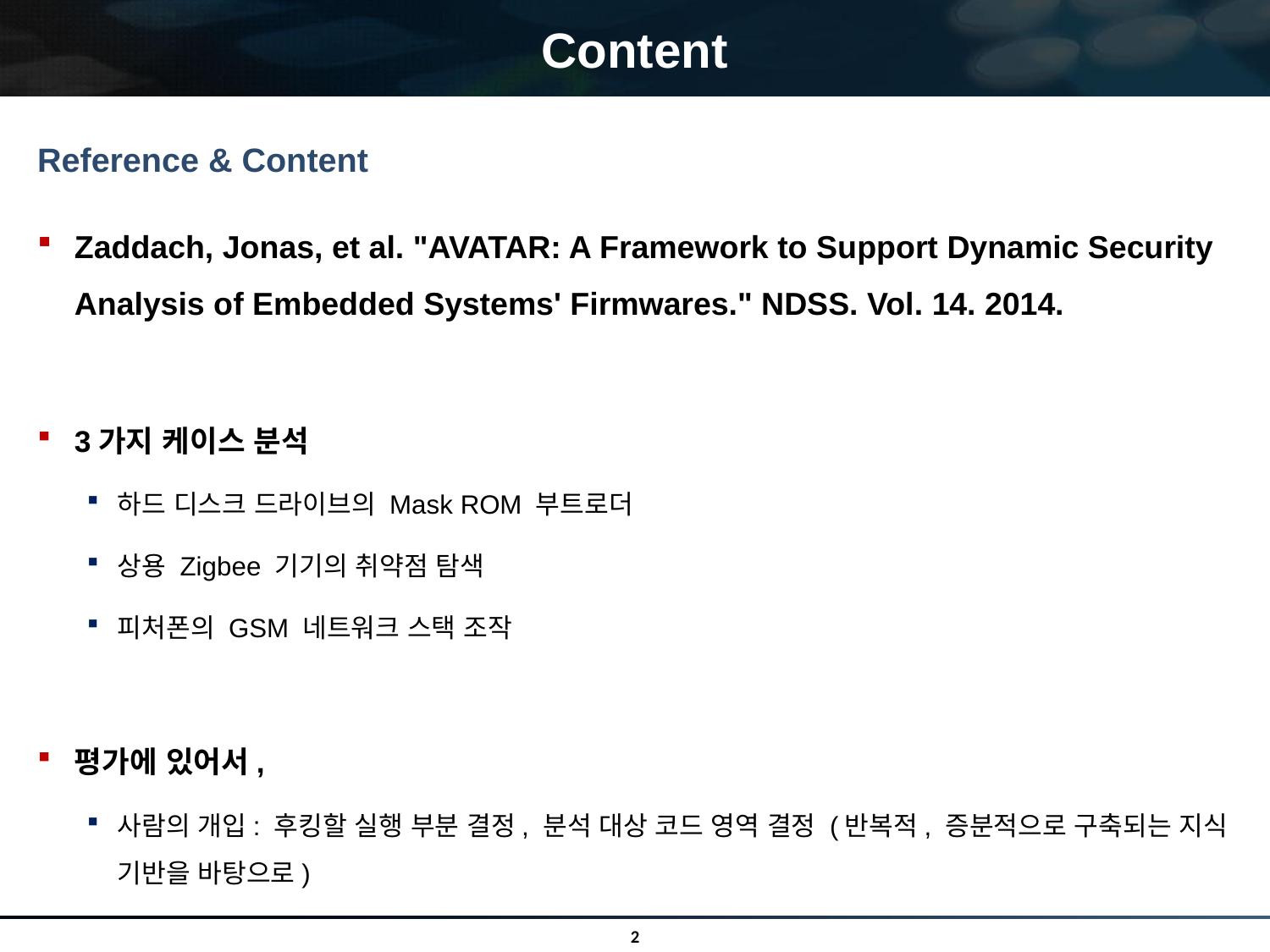

# Content
Reference & Content
Zaddach, Jonas, et al. "AVATAR: A Framework to Support Dynamic Security Analysis of Embedded Systems' Firmwares." NDSS. Vol. 14. 2014.

3가지 케이스 분석
하드 디스크 드라이브의 Mask ROM 부트로더
상용 Zigbee 기기의 취약점 탐색
피처폰의 GSM 네트워크 스택 조작

평가에 있어서,
사람의 개입: 후킹할 실행 부분 결정, 분석 대상 코드 영역 결정 (반복적, 증분적으로 구축되는 지식 기반을 바탕으로)